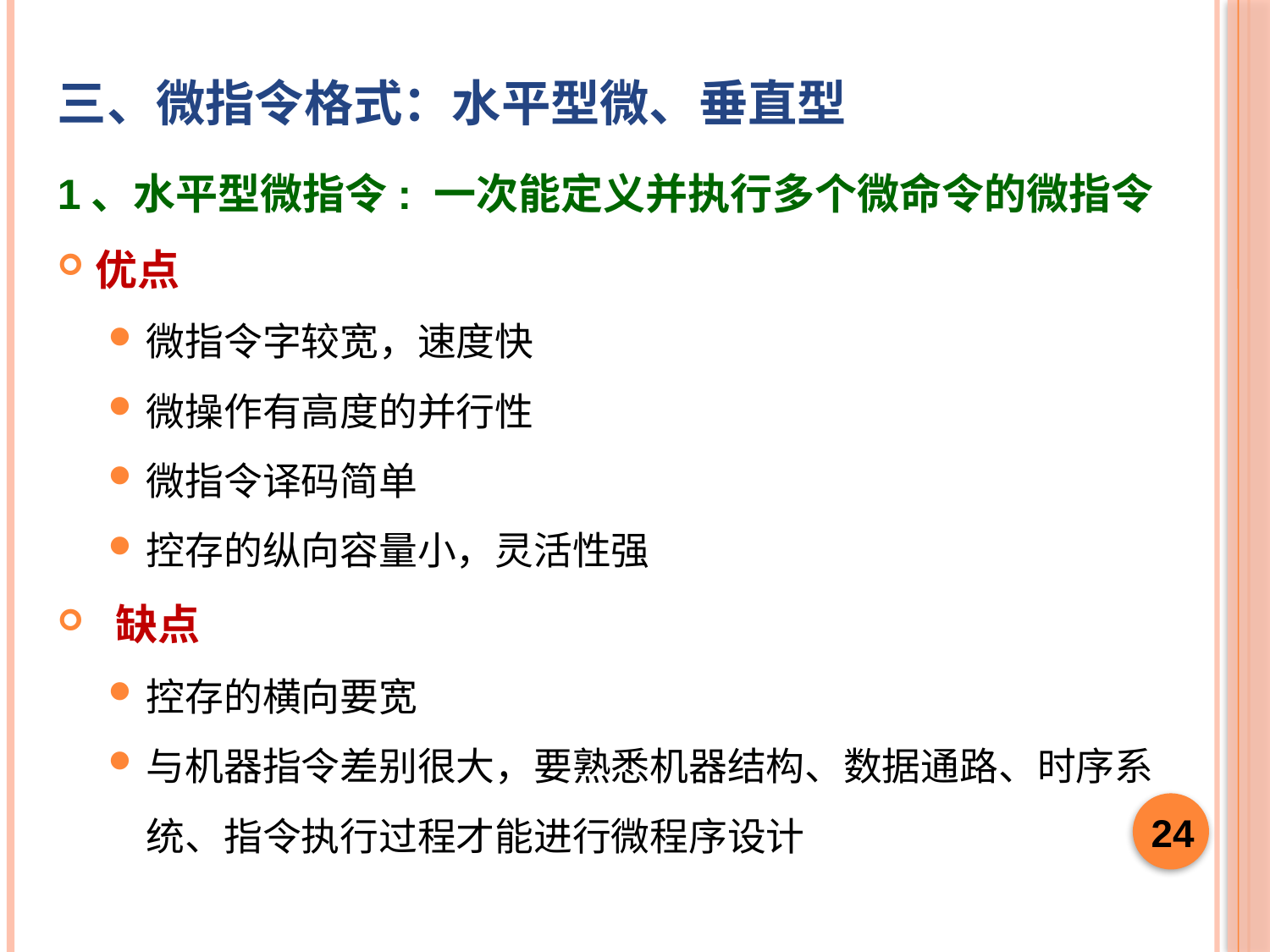

三、微指令格式：水平型微、垂直型
1、水平型微指令: 一次能定义并执行多个微命令的微指令
优点
微指令字较宽，速度快
微操作有高度的并行性
微指令译码简单
控存的纵向容量小，灵活性强
 缺点
控存的横向要宽
与机器指令差别很大，要熟悉机器结构、数据通路、时序系统、指令执行过程才能进行微程序设计
24